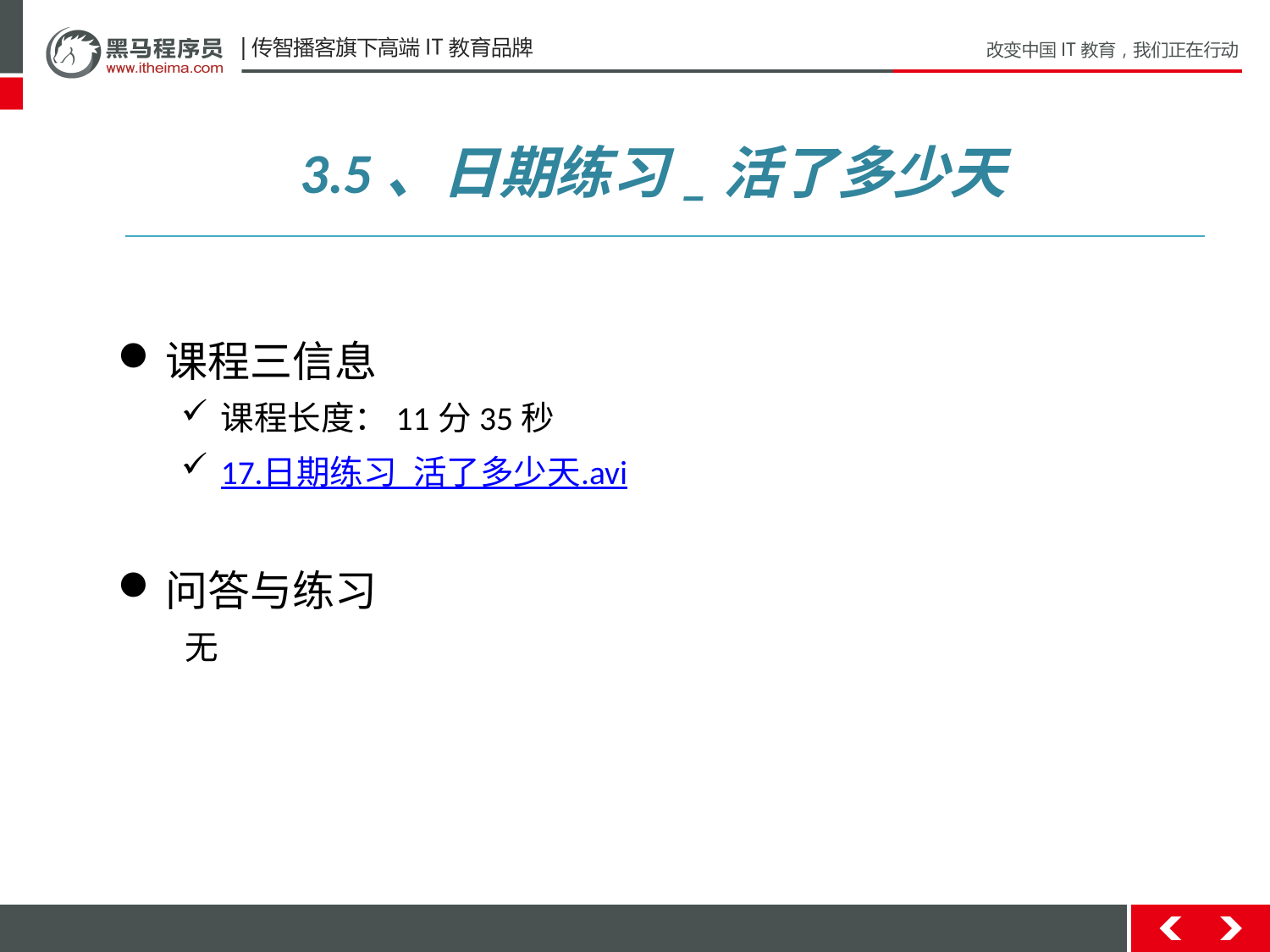

3.5、日期练习_活了多少天

课程三信息
课程长度：11分35秒
17.日期练习_活了多少天.avi

问答与练习
        无